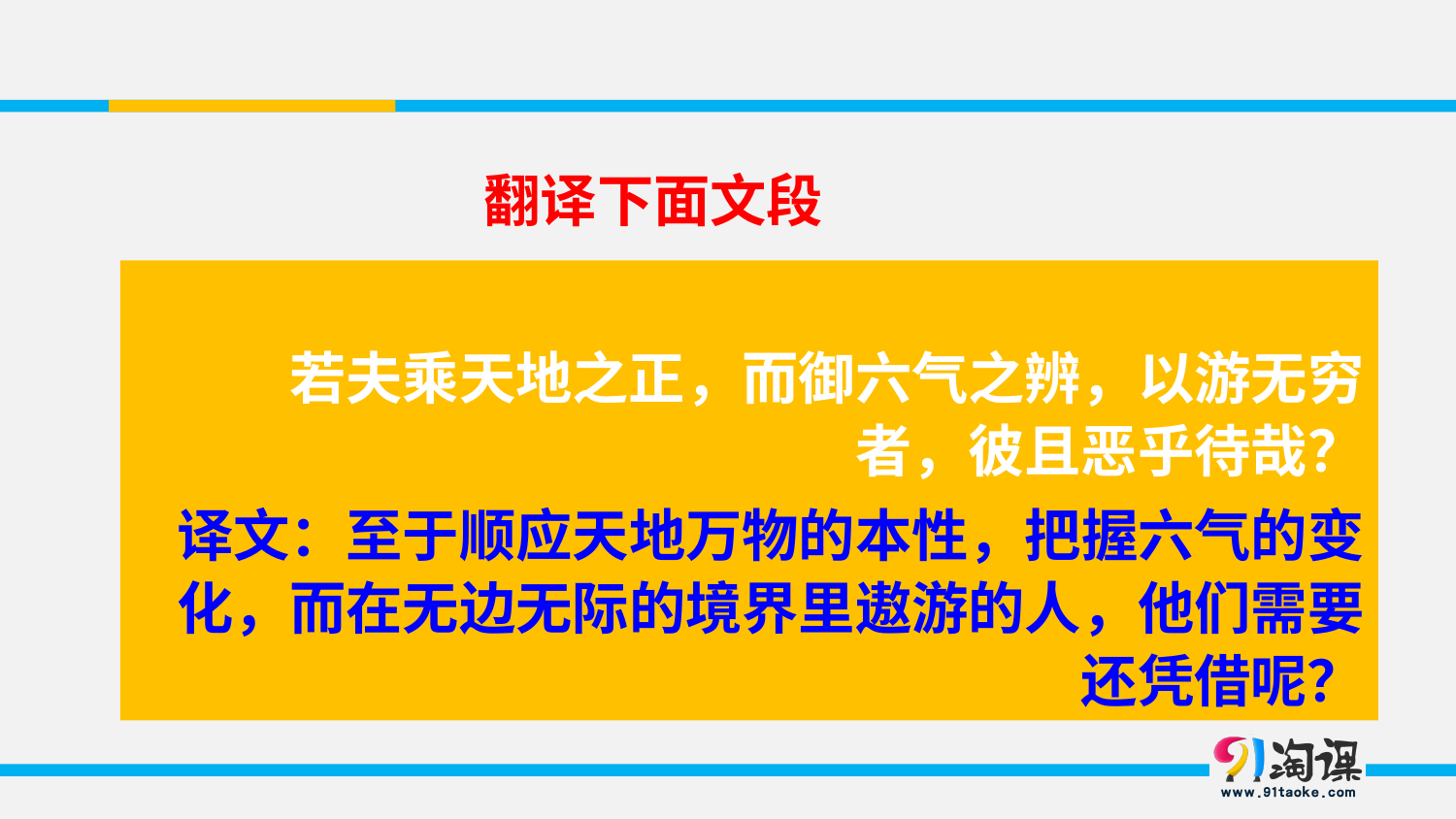

翻译下面文段
        若夫乘天地之正，而御六气之辨，以游无穷者，彼且恶乎待哉？
译文：至于顺应天地万物的本性，把握六气的变化，而在无边无际的境界里遨游的人，他们需要还凭借呢？